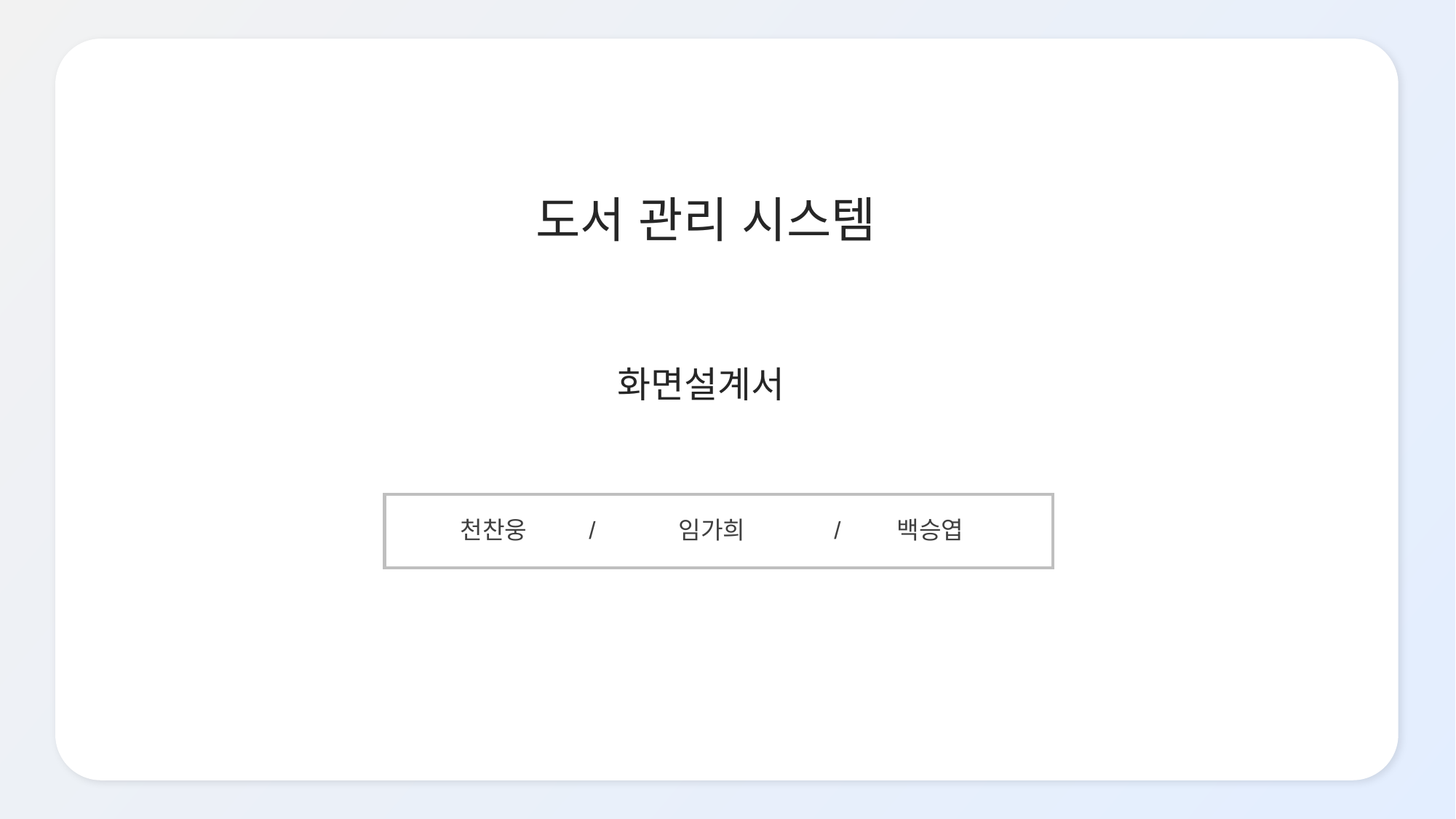

도서 관리 시스템
화면설계서

천찬웅	  /	임가희	      /	백승엽